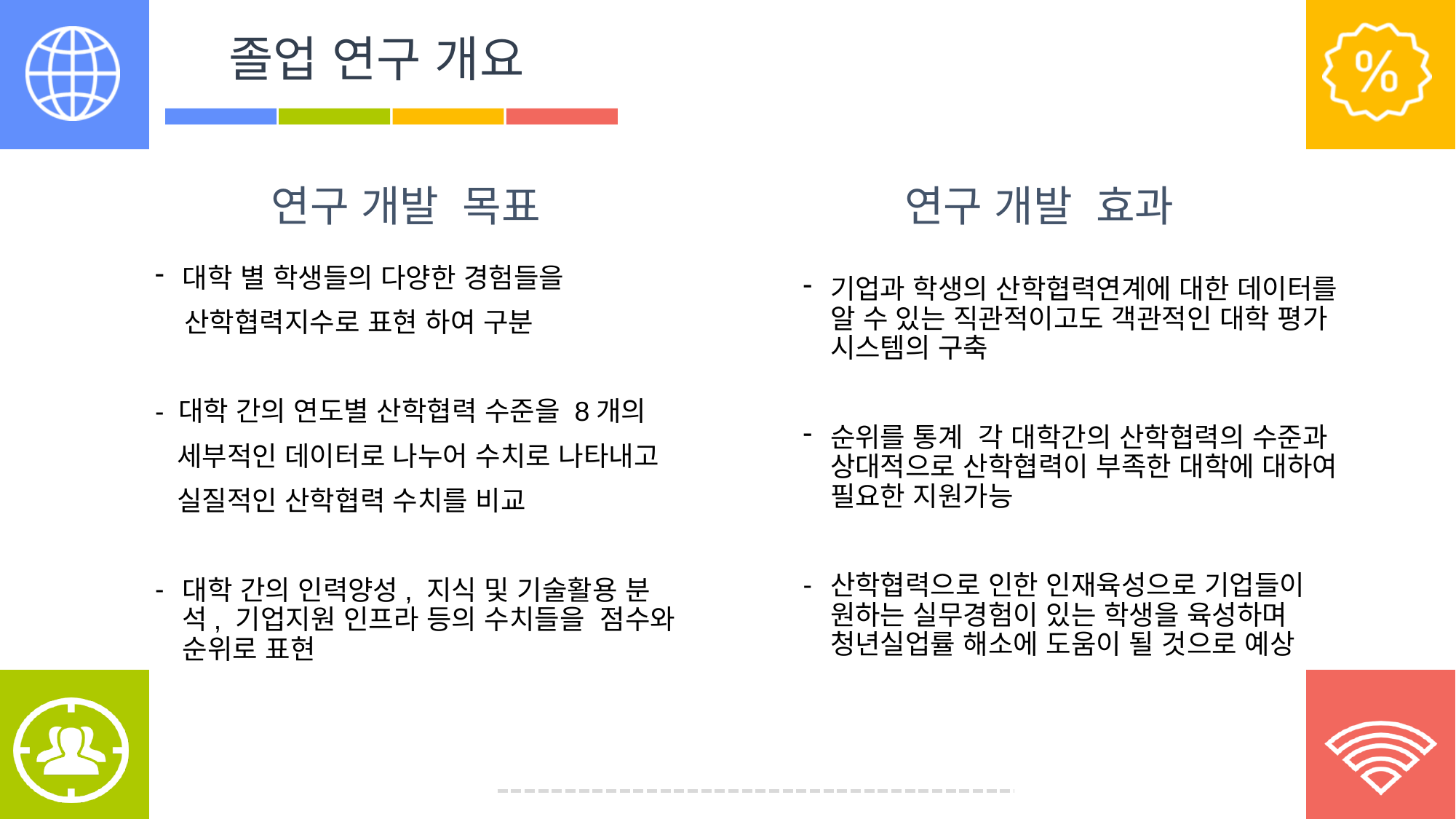

졸업 연구 개요

연구 개발  목표
연구 개발  효과
대학 별 학생들의 다양한 경험들을
   산학협력지수로 표현 하여 구분

- 대학 간의 연도별 산학협력 수준을 8개의
  세부적인 데이터로 나누어 수치로 나타내고
  실질적인 산학협력 수치를 비교

대학 간의 인력양성, 지식 및 기술활용 분   석, 기업지원 인프라 등의 수치들을  점수와 순위로 표현
기업과 학생의 산학협력연계에 대한 데이터를 알 수 있는 직관적이고도 객관적인 대학 평가 시스템의 구축

순위를 통계  각 대학간의 산학협력의 수준과 상대적으로 산학협력이 부족한 대학에 대하여 필요한 지원가능

산학협력으로 인한 인재육성으로 기업들이 원하는 실무경험이 있는 학생을 육성하며 청년실업률 해소에 도움이 될 것으로 예상